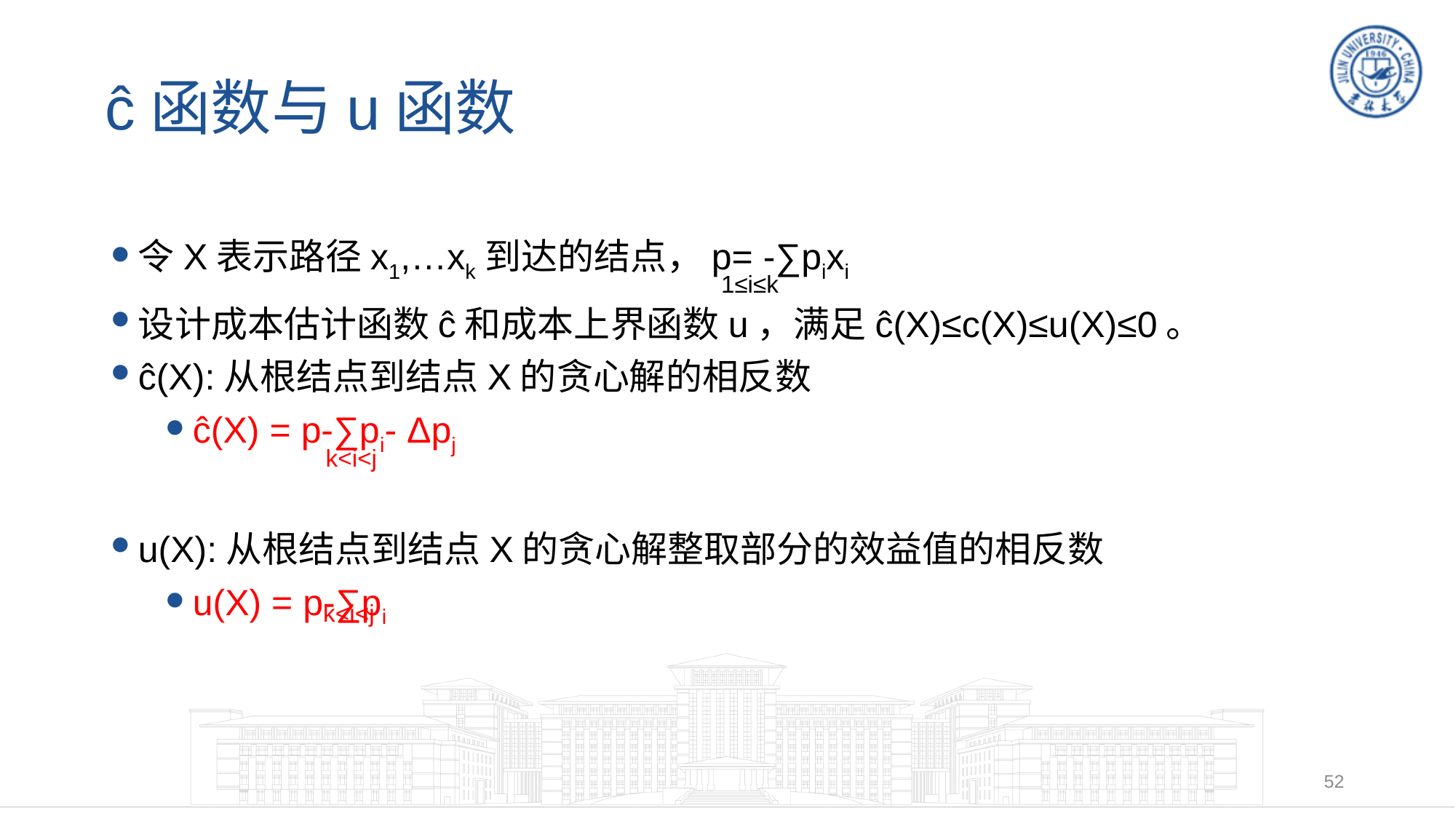

# ĉ函数与u函数
令X表示路径x1,…xk到达的结点，p= -∑pixi
设计成本估计函数ĉ和成本上界函数u，满足ĉ(X)≤c(X)≤u(X)≤0。
ĉ(X):从根结点到结点X的贪心解的相反数
ĉ(X) = p-∑pi- Δpj

u(X):从根结点到结点X的贪心解整取部分的效益值的相反数
u(X) = p-∑pi

1≤i≤k
k<i<j
k<i<j
52